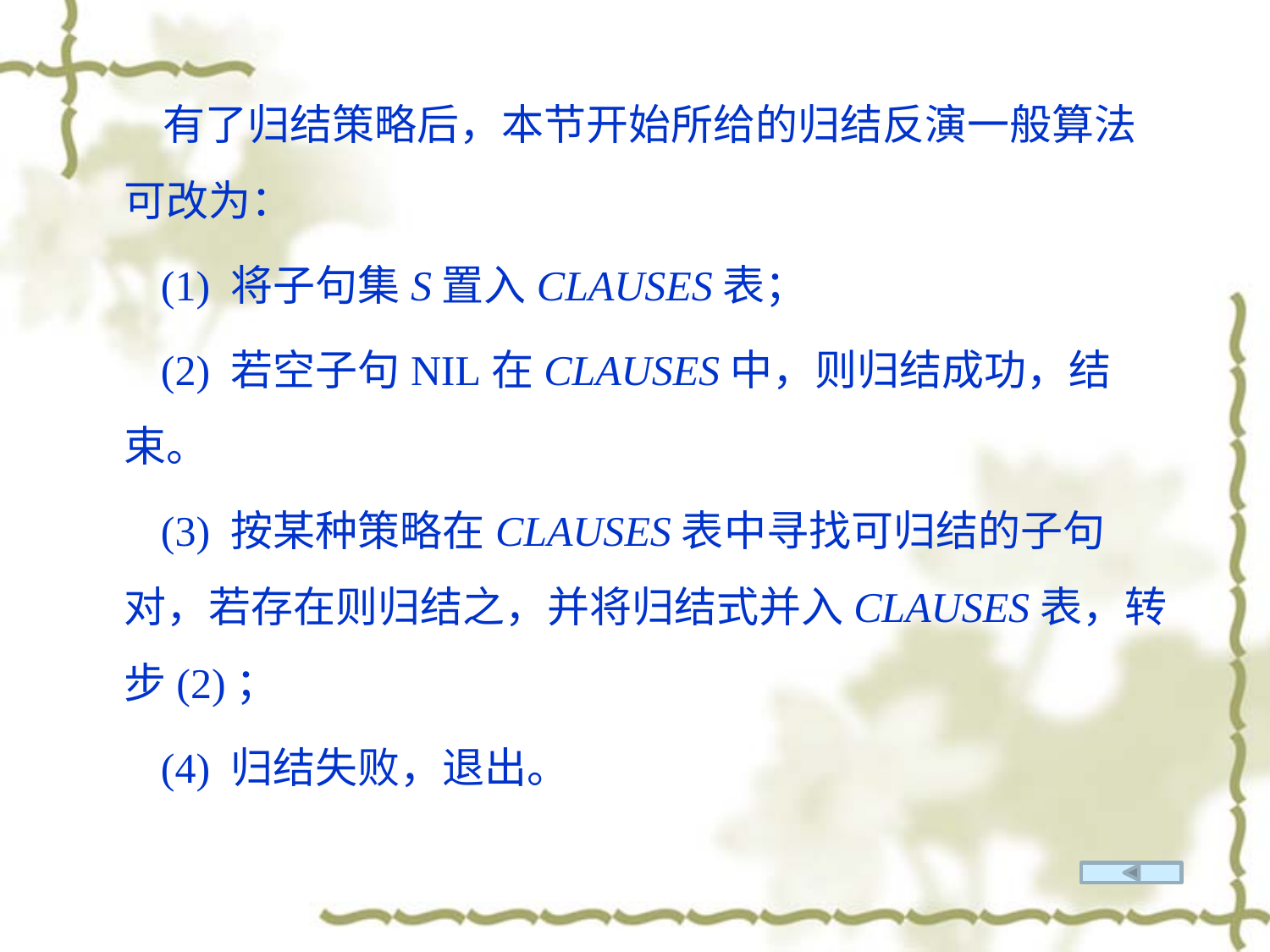

有了归结策略后，本节开始所给的归结反演一般算法可改为：
        (1) 将子句集S置入CLAUSES表；
        (2) 若空子句NIL在CLAUSES中，则归结成功，结束。
        (3) 按某种策略在CLAUSES表中寻找可归结的子句对，若存在则归结之，并将归结式并入CLAUSES表，转步(2)；
        (4) 归结失败，退出。